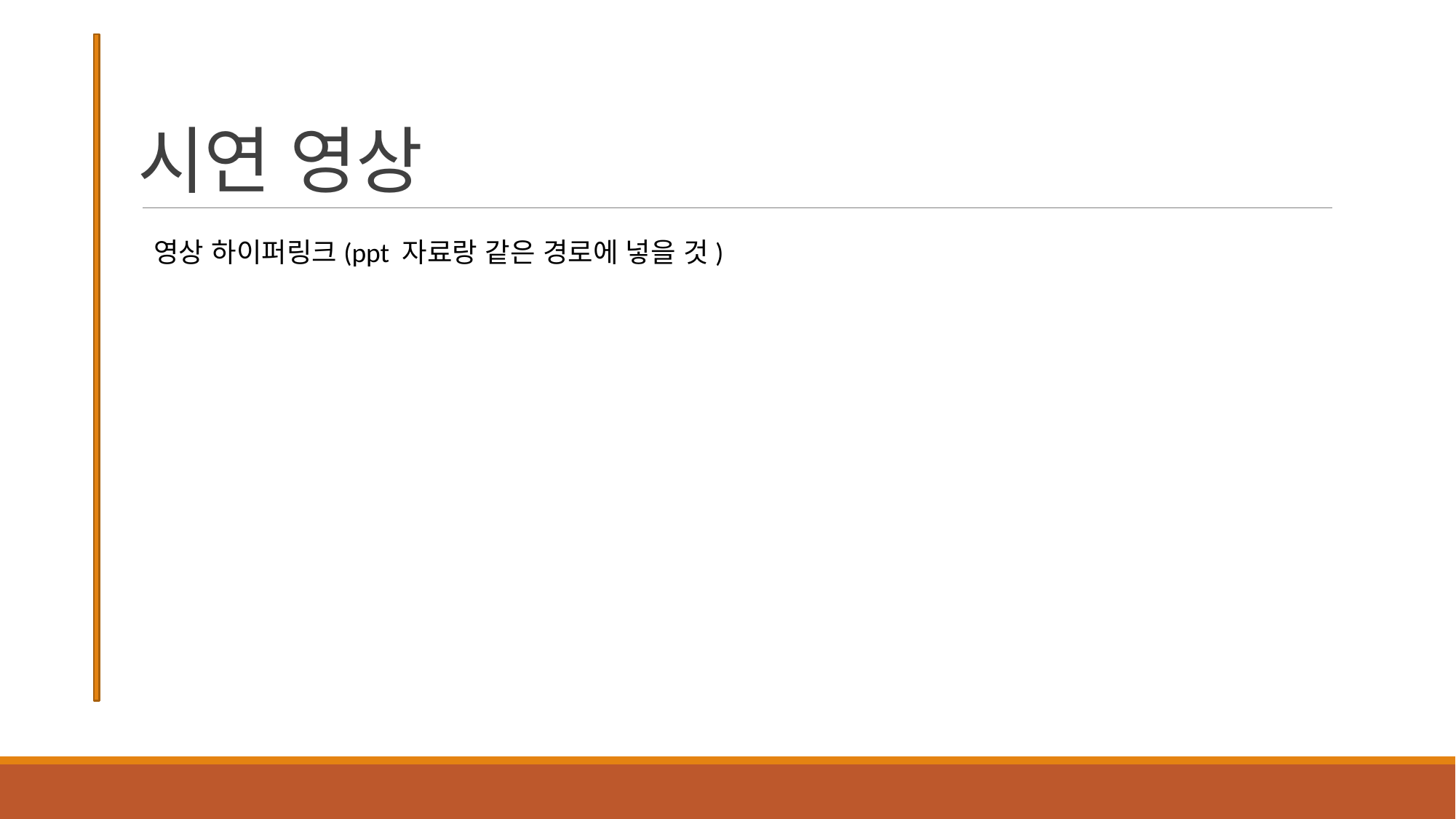

# 시연 영상

영상 하이퍼링크(ppt 자료랑 같은 경로에 넣을 것)